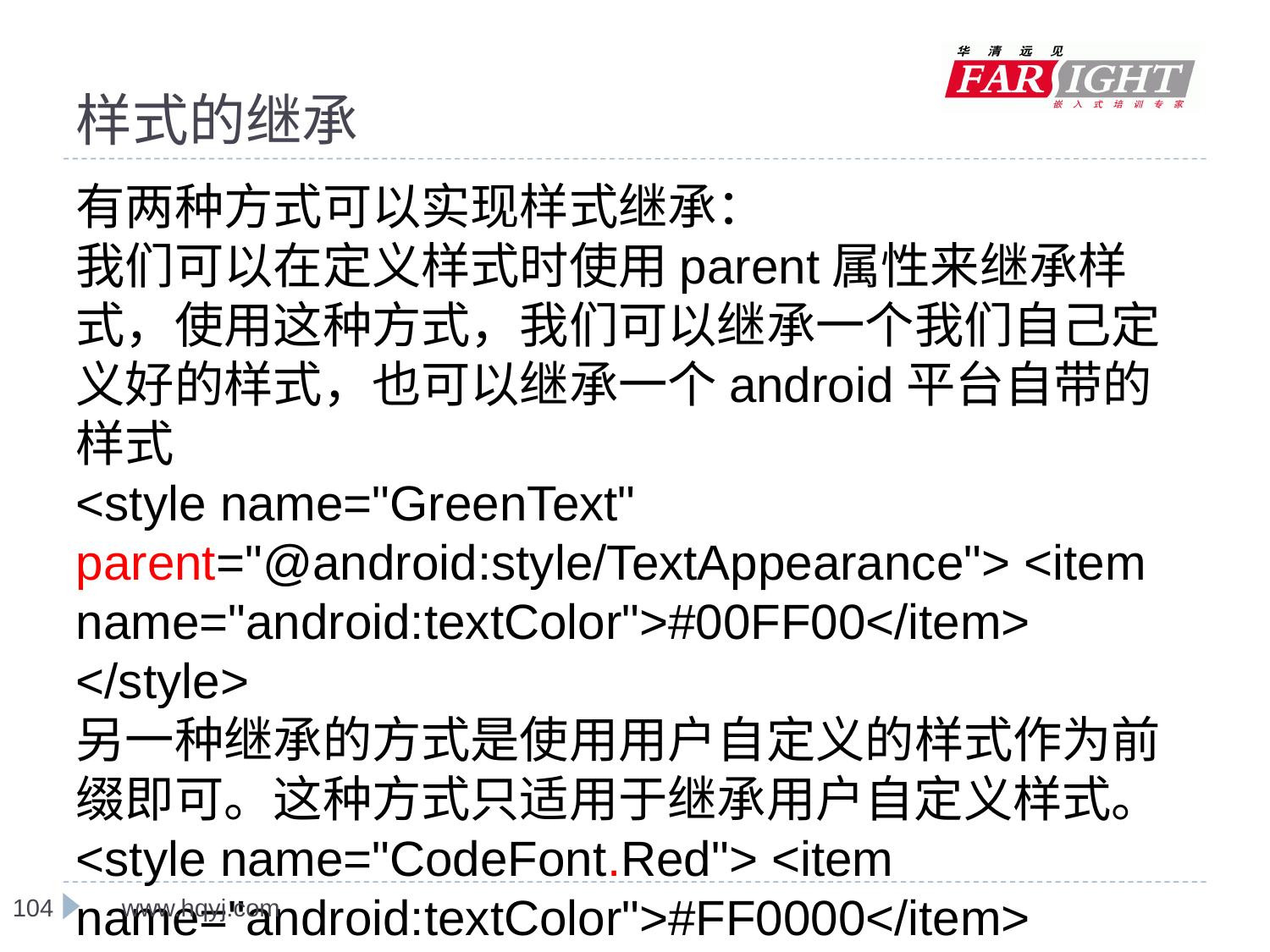

# 样式的继承
有两种方式可以实现样式继承：
我们可以在定义样式时使用parent属性来继承样式，使用这种方式，我们可以继承一个我们自己定义好的样式，也可以继承一个android平台自带的样式
<style name="GreenText" parent="@android:style/TextAppearance"> <item name="android:textColor">#00FF00</item> </style>
另一种继承的方式是使用用户自定义的样式作为前缀即可。这种方式只适用于继承用户自定义样式。
<style name="CodeFont.Red"> <item name="android:textColor">#FF0000</item> </style>

www.hqyj.com
104